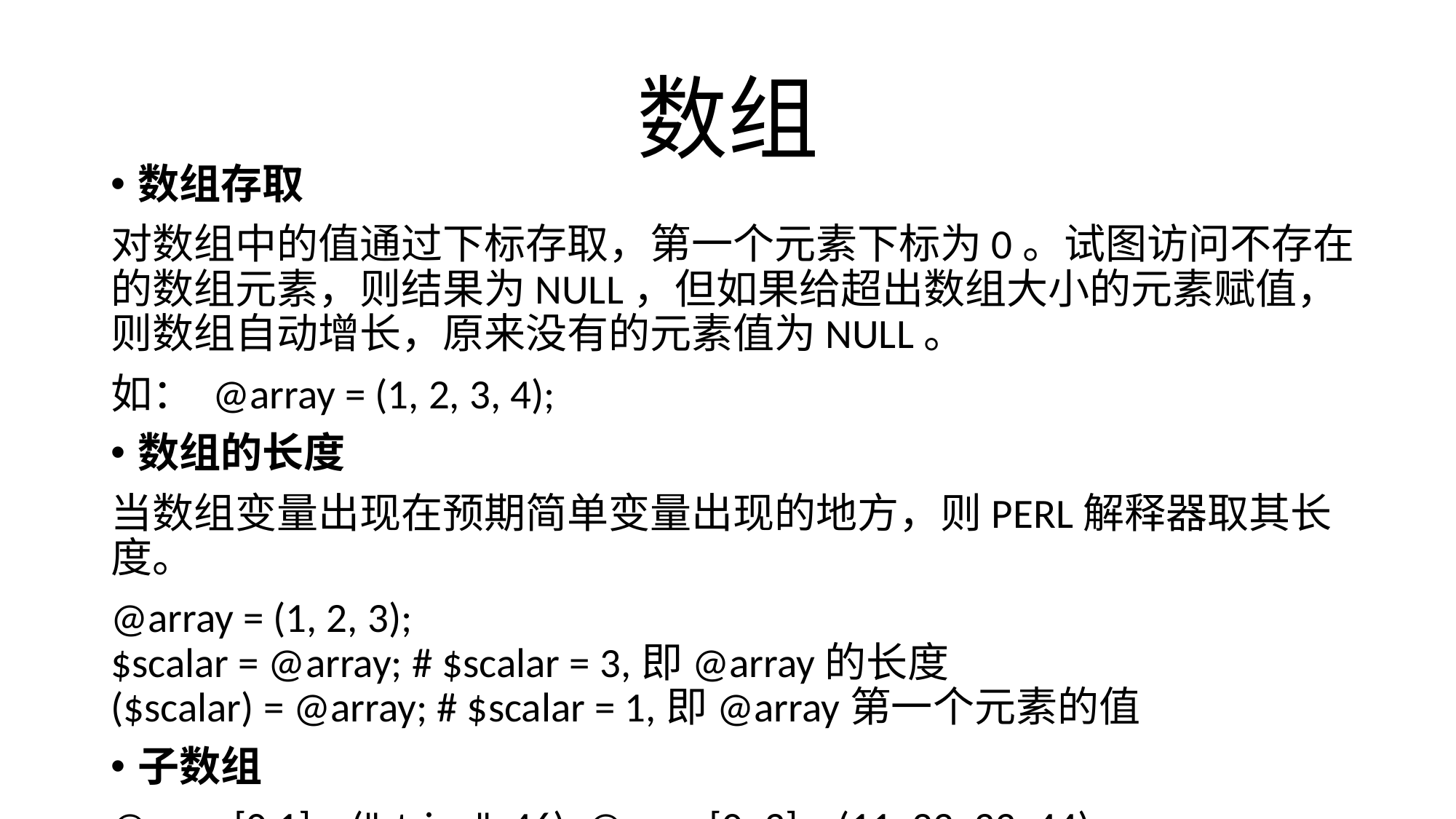

# 数组
数组存取
对数组中的值通过下标存取，第一个元素下标为0。试图访问不存在的数组元素，则结果为NULL，但如果给超出数组大小的元素赋值，则数组自动增长，原来没有的元素值为NULL。
如： @array = (1, 2, 3, 4);
数组的长度
当数组变量出现在预期简单变量出现的地方，则PERL解释器取其长度。
@array = (1, 2, 3);
$scalar = @array; # $scalar = 3,即@array的长度
($scalar) = @array; # $scalar = 1,即@array第一个元素的值
子数组
@array[0,1] = ("string", 46); @array[0..3] = (11, 22, 33, 44);